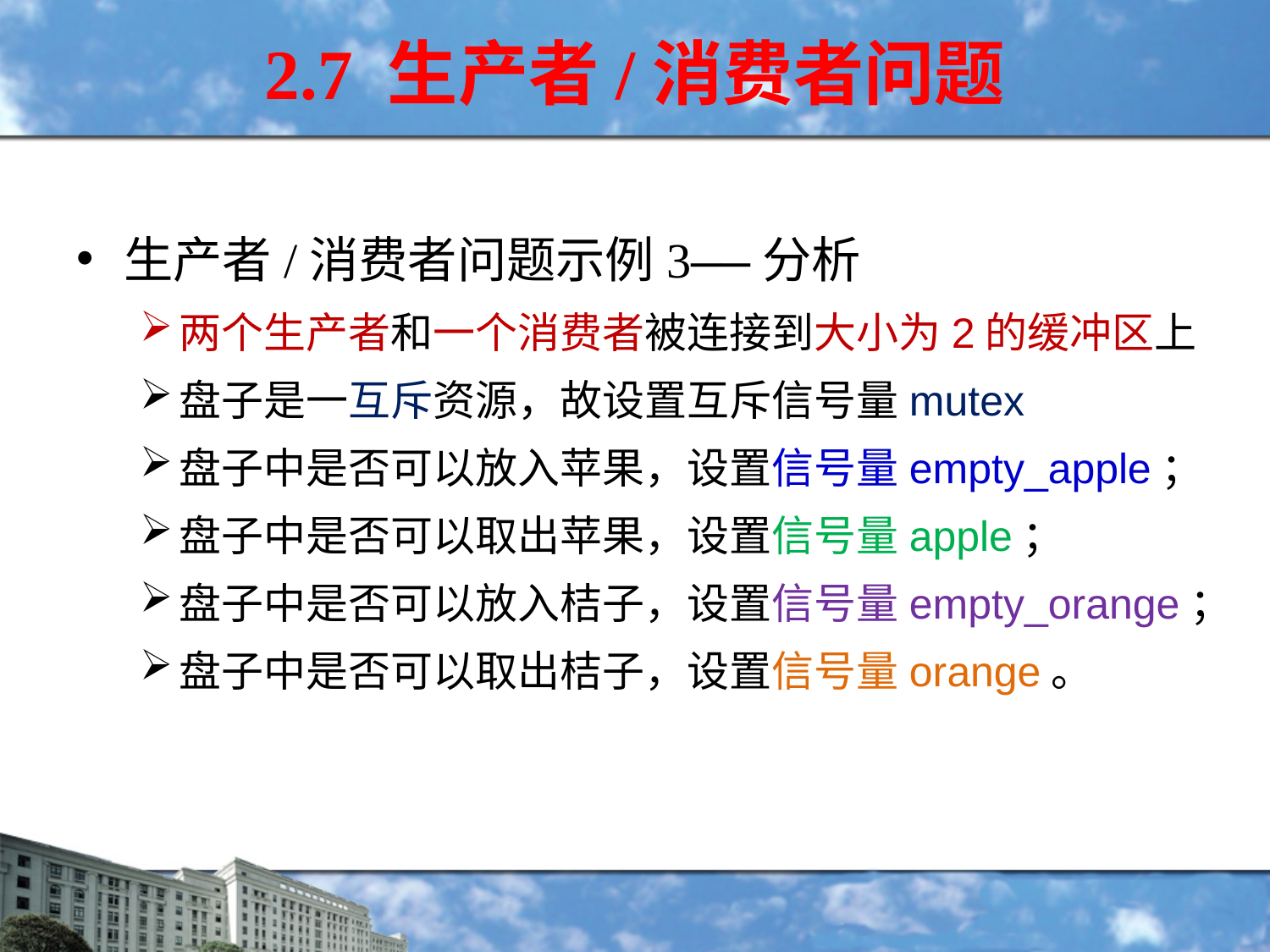

2.7 生产者/消费者问题
生产者/消费者问题示例3——分析
两个生产者和一个消费者被连接到大小为2的缓冲区上
盘子是一互斥资源，故设置互斥信号量mutex
盘子中是否可以放入苹果，设置信号量empty_apple；
盘子中是否可以取出苹果，设置信号量apple；
盘子中是否可以放入桔子，设置信号量empty_orange；
盘子中是否可以取出桔子，设置信号量orange。